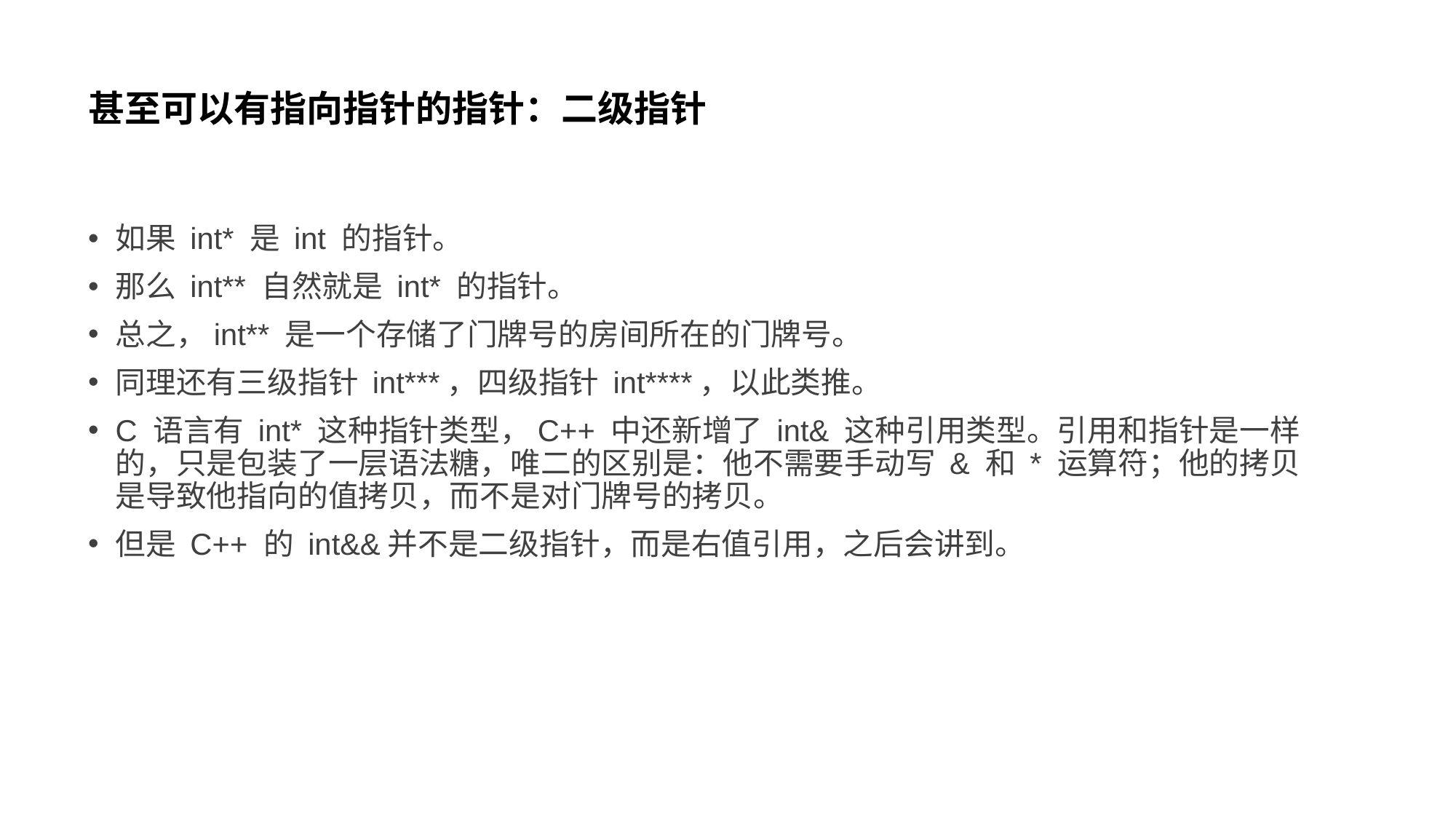

# 甚至可以有指向指针的指针：二级指针
如果 int* 是 int 的指针。
那么 int** 自然就是 int* 的指针。
总之，int** 是一个存储了门牌号的房间所在的门牌号。
同理还有三级指针 int***，四级指针 int****，以此类推。
C 语言有 int* 这种指针类型，C++ 中还新增了 int& 这种引用类型。引用和指针是一样的，只是包装了一层语法糖，唯二的区别是：他不需要手动写 & 和 * 运算符；他的拷贝是导致他指向的值拷贝，而不是对门牌号的拷贝。
但是 C++ 的 int&&并不是二级指针，而是右值引用，之后会讲到。